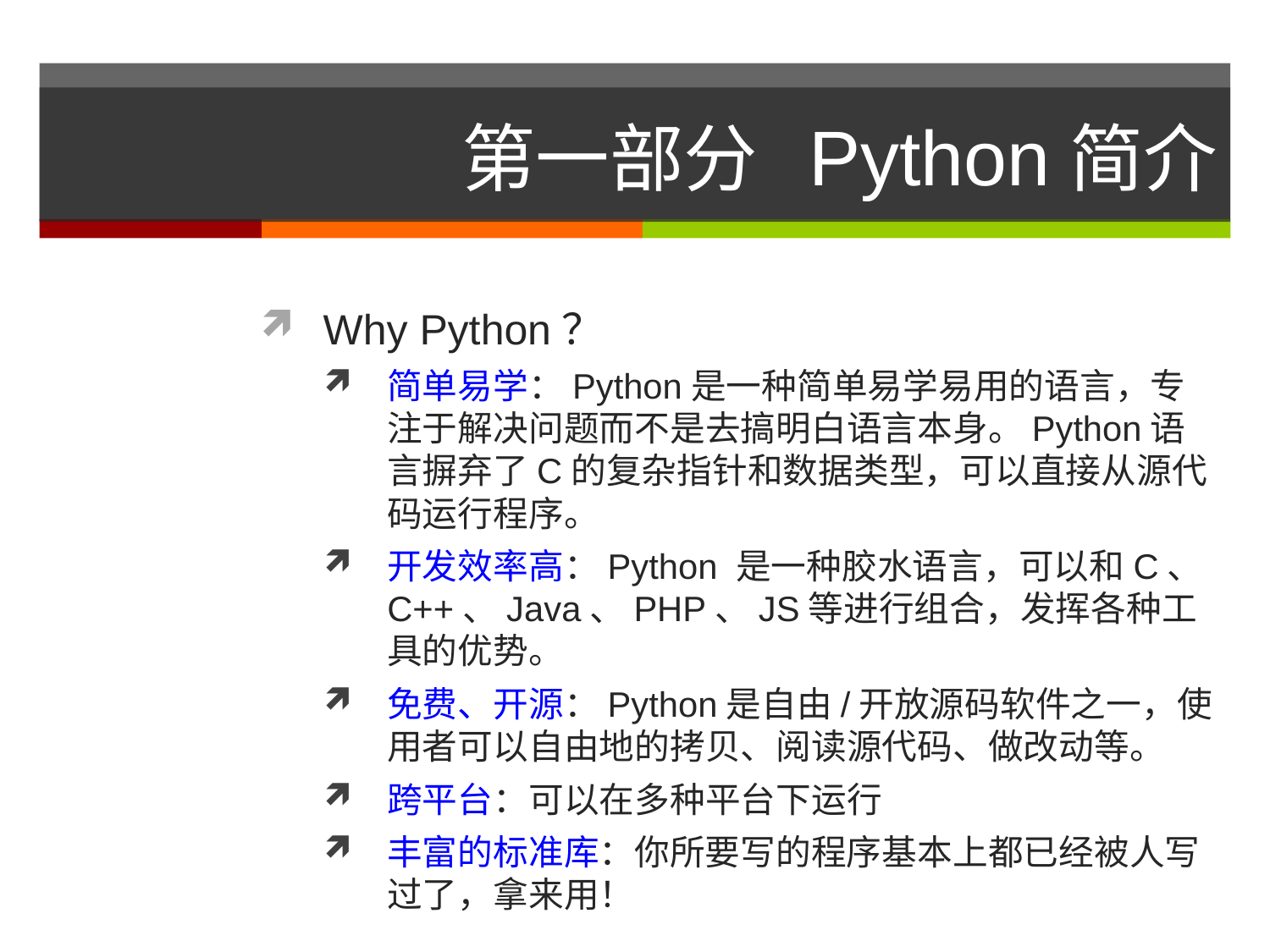

# 第一部分  Python简介
Why Python？
简单易学：Python是一种简单易学易用的语言，专注于解决问题而不是去搞明白语言本身。Python语言摒弃了C的复杂指针和数据类型，可以直接从源代码运行程序。
开发效率高：Python 是一种胶水语言，可以和C、C++、Java、PHP、JS等进行组合，发挥各种工具的优势。
免费、开源：Python是自由/开放源码软件之一，使用者可以自由地的拷贝、阅读源代码、做改动等。
跨平台：可以在多种平台下运行
丰富的标准库：你所要写的程序基本上都已经被人写过了，拿来用！